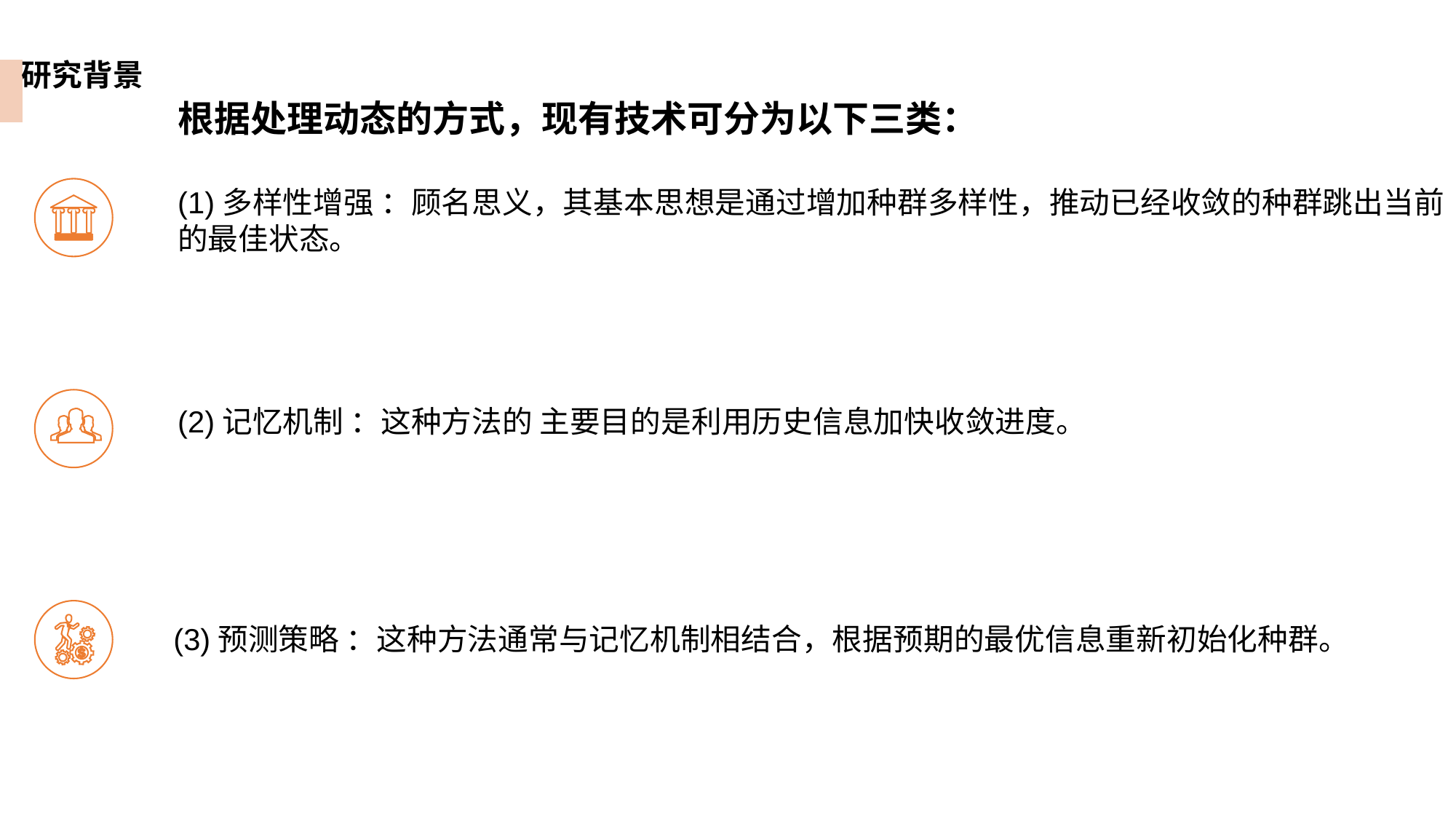

研究背景

根据处理动态的方式，现有技术可分为以下三类：
(1)多样性增强 ：顾名思义，其基本思想是通过增加种群多样性，推动已经收敛的种群跳出当前
的最佳状态。

(2)记忆机制 ：这种方法的 主要目的是利用历史信息加快收敛进度。

(3)预测策略 ：这种方法通常与记忆机制相结合，根据预期的最优信息重新初始化种群。